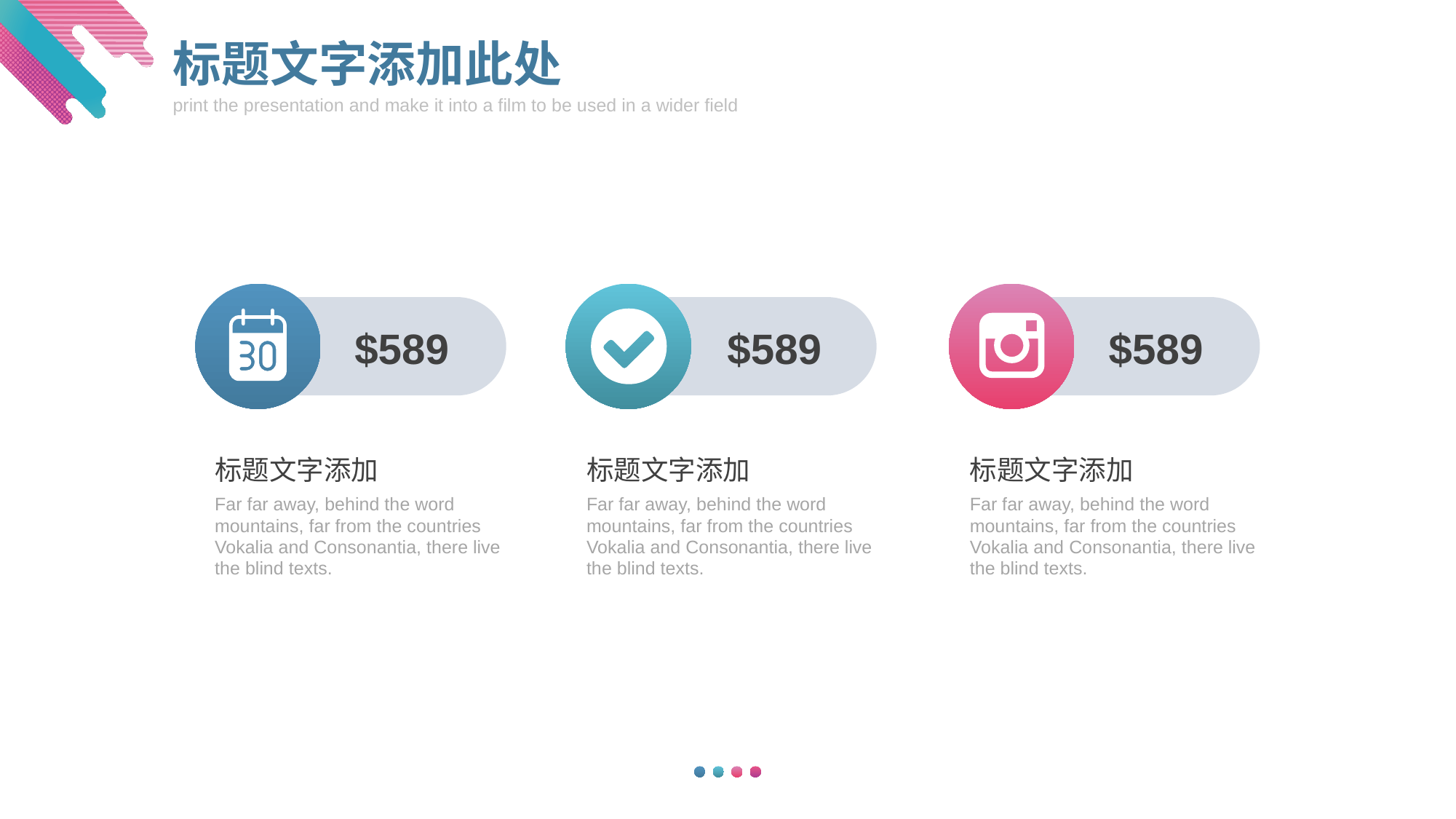

标题文字添加此处
print the presentation and make it into a film to be used in a wider field

$589
标题文字添加
Far far away, behind the word mountains, far from the countries Vokalia and Consonantia, there live the blind texts.

$589
标题文字添加
Far far away, behind the word mountains, far from the countries Vokalia and Consonantia, there live the blind texts.

$589
标题文字添加
Far far away, behind the word mountains, far from the countries Vokalia and Consonantia, there live the blind texts.